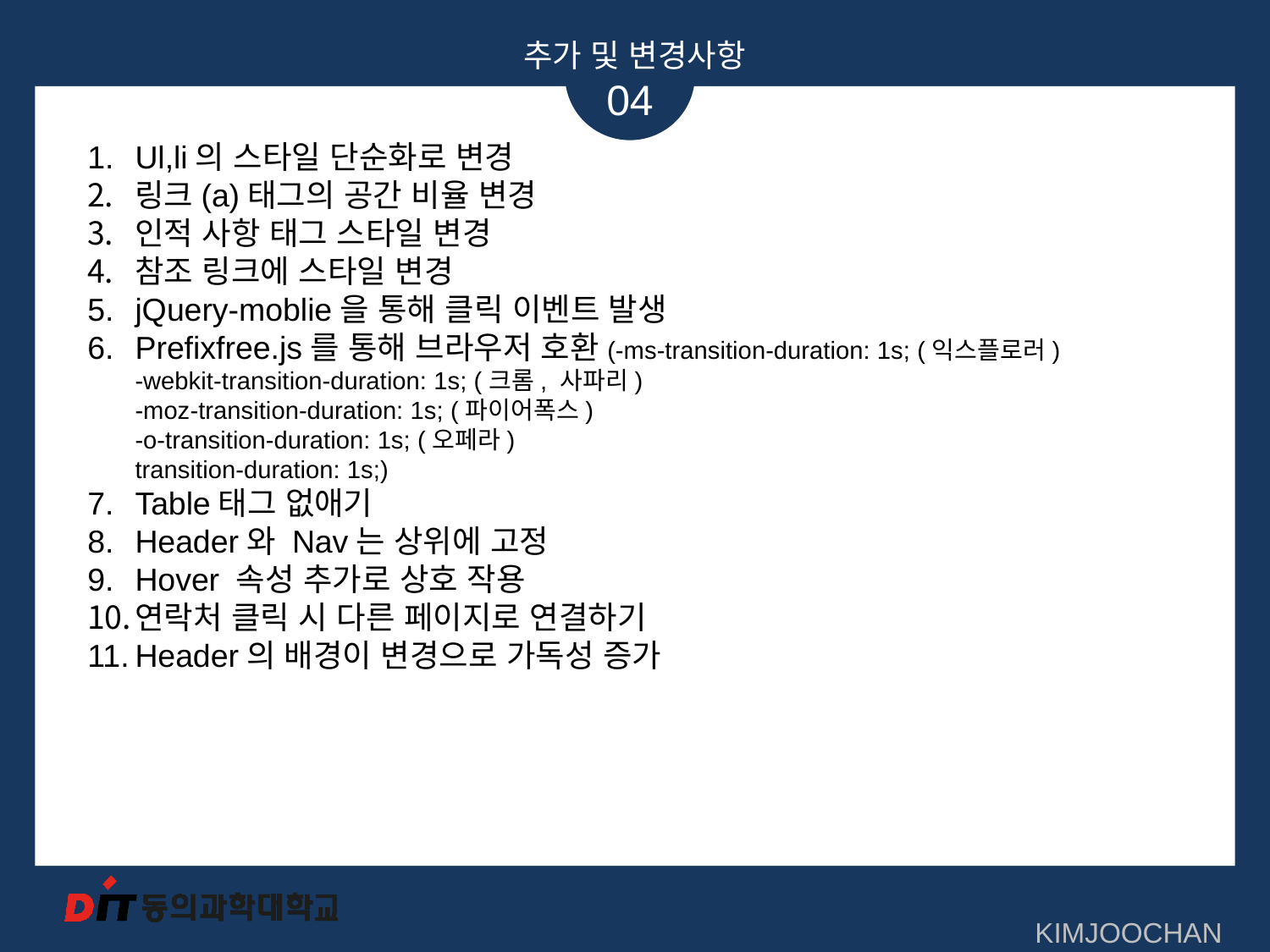

추가 및 변경사항
04

Ul,li의 스타일 단순화로 변경
링크(a)태그의 공간 비율 변경
인적 사항 태그 스타일 변경
참조 링크에 스타일 변경
jQuery-moblie을 통해 클릭 이벤트 발생
Prefixfree.js를 통해 브라우저 호환(-ms-transition-duration: 1s; (익스플로러)
-webkit-transition-duration: 1s; (크롬, 사파리)
-moz-transition-duration: 1s; (파이어폭스)
-o-transition-duration: 1s; (오페라)
transition-duration: 1s;)
Table태그 없애기
Header와 Nav는 상위에 고정
Hover 속성 추가로 상호 작용
연락처 클릭 시 다른 페이지로 연결하기
Header의 배경이 변경으로 가독성 증가

KIMJOOCHAN